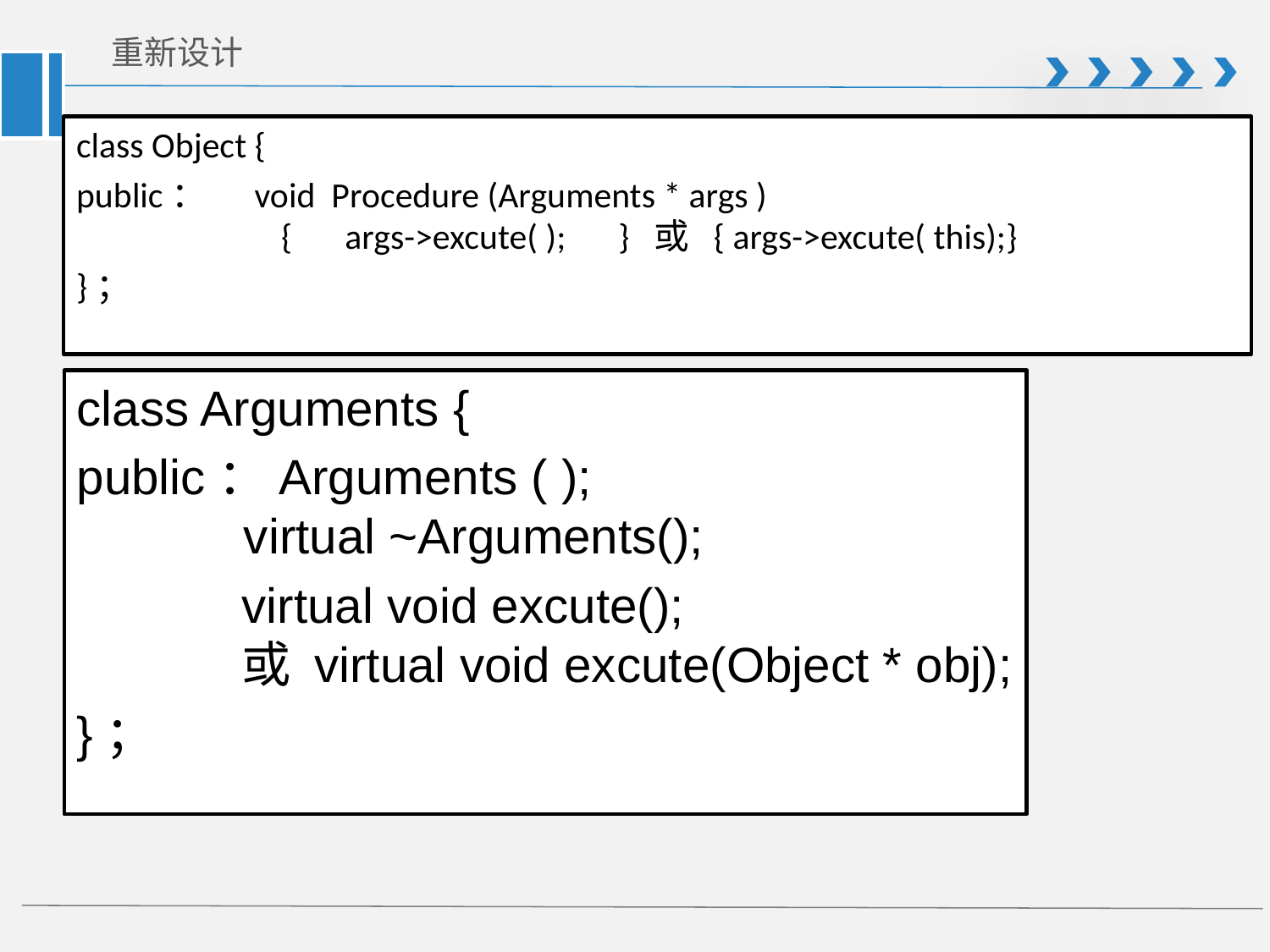

# 重新设计
class Object {
public：     void  Procedure (Arguments * args )
               {　args->excute( );　}  或  { args->excute( this);}
}；
class Arguments {
public：Arguments ( );
      virtual ~Arguments();
            virtual void excute();
     或 virtual void excute(Object * obj);
}；